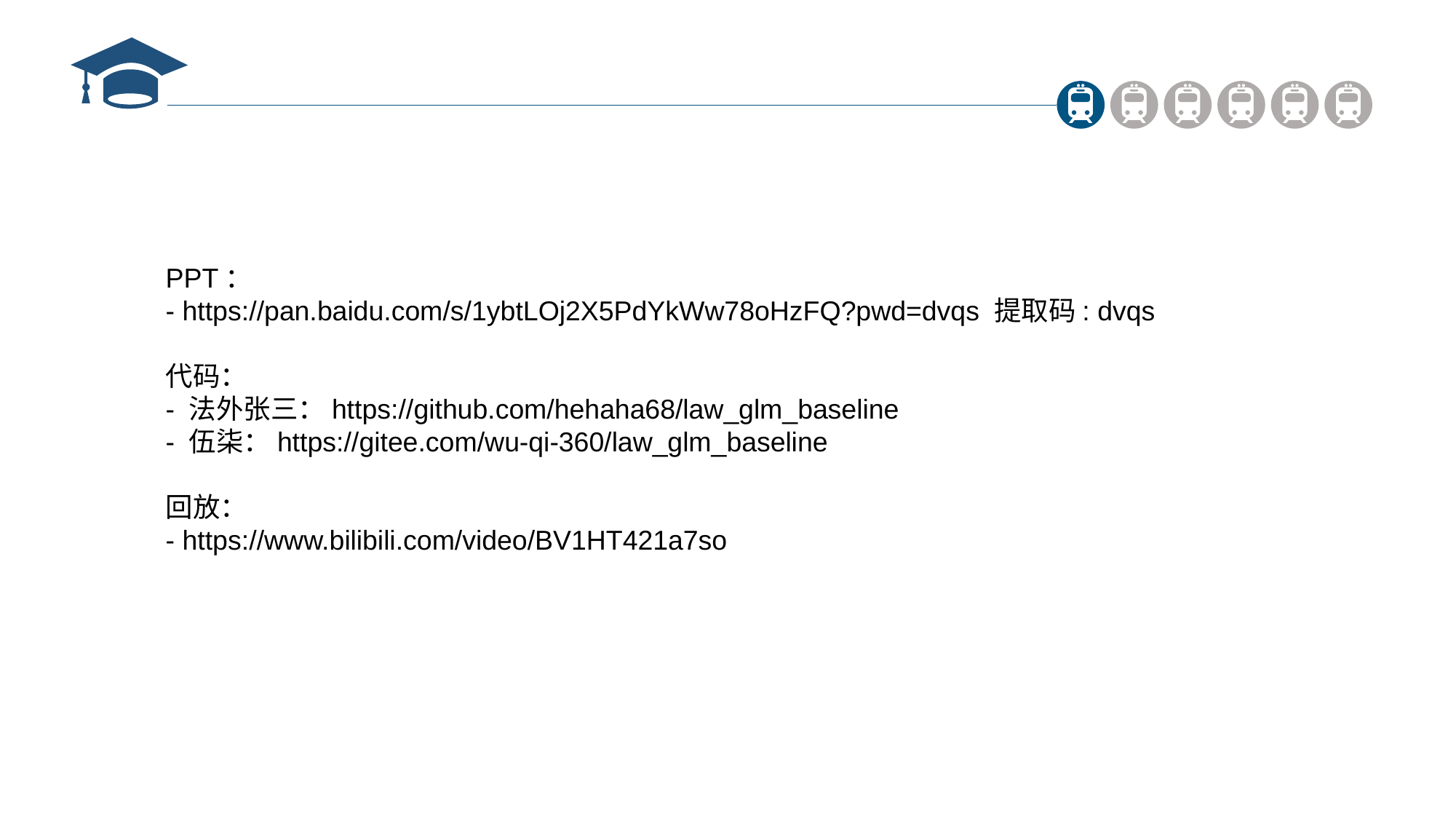

PPT：
- https://pan.baidu.com/s/1ybtLOj2X5PdYkWw78oHzFQ?pwd=dvqs 提取码: dvqs

代码：
- 法外张三：https://github.com/hehaha68/law_glm_baseline
- 伍柒：https://gitee.com/wu-qi-360/law_glm_baseline

回放：
- https://www.bilibili.com/video/BV1HT421a7so